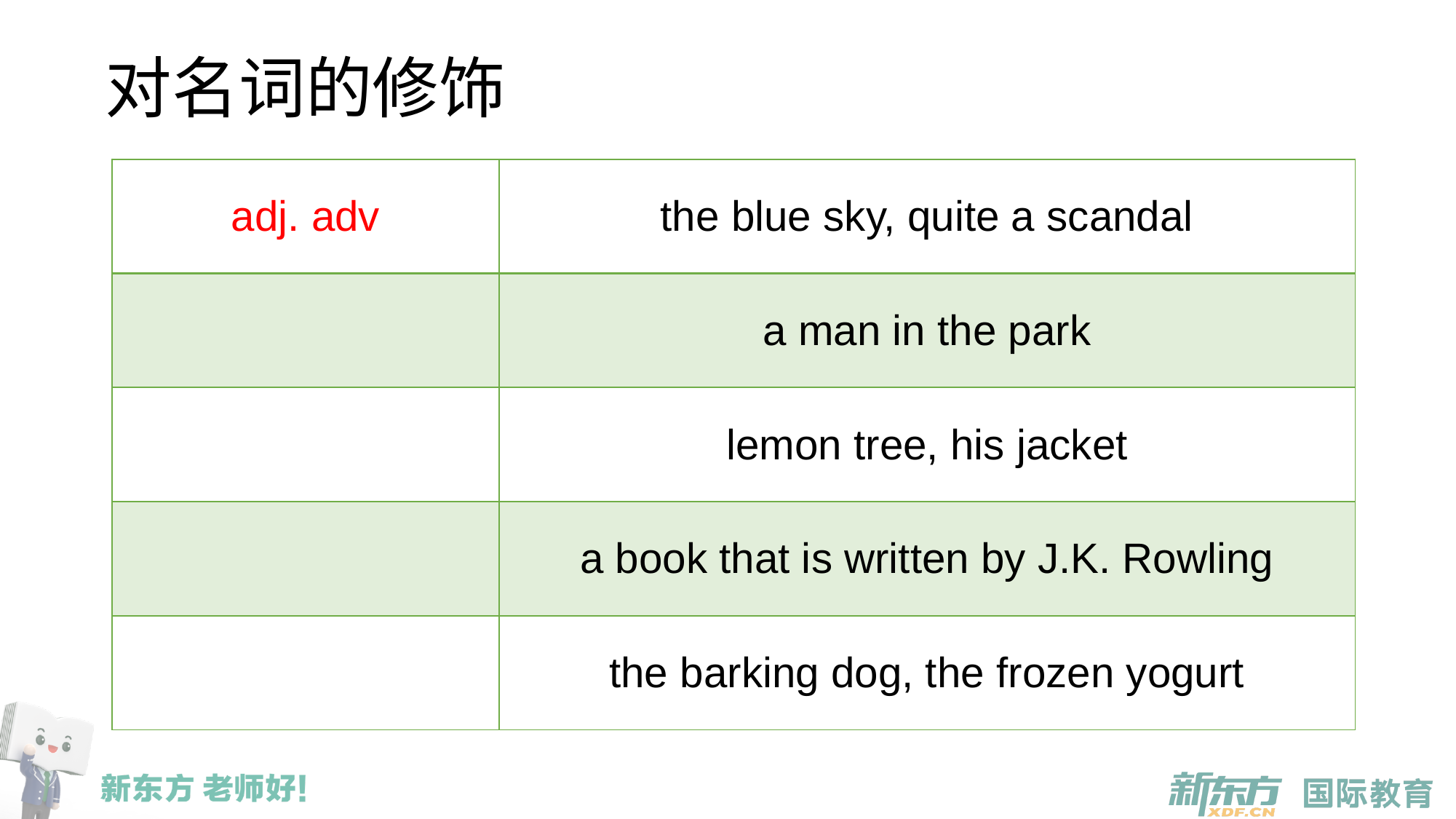

# 对名词的修饰
| adj. adv | the blue sky, quite a scandal |
| --- | --- |
|  | a man in the park |
|  | lemon tree, his jacket |
|  | a book that is written by J.K. Rowling |
|  | the barking dog, the frozen yogurt |